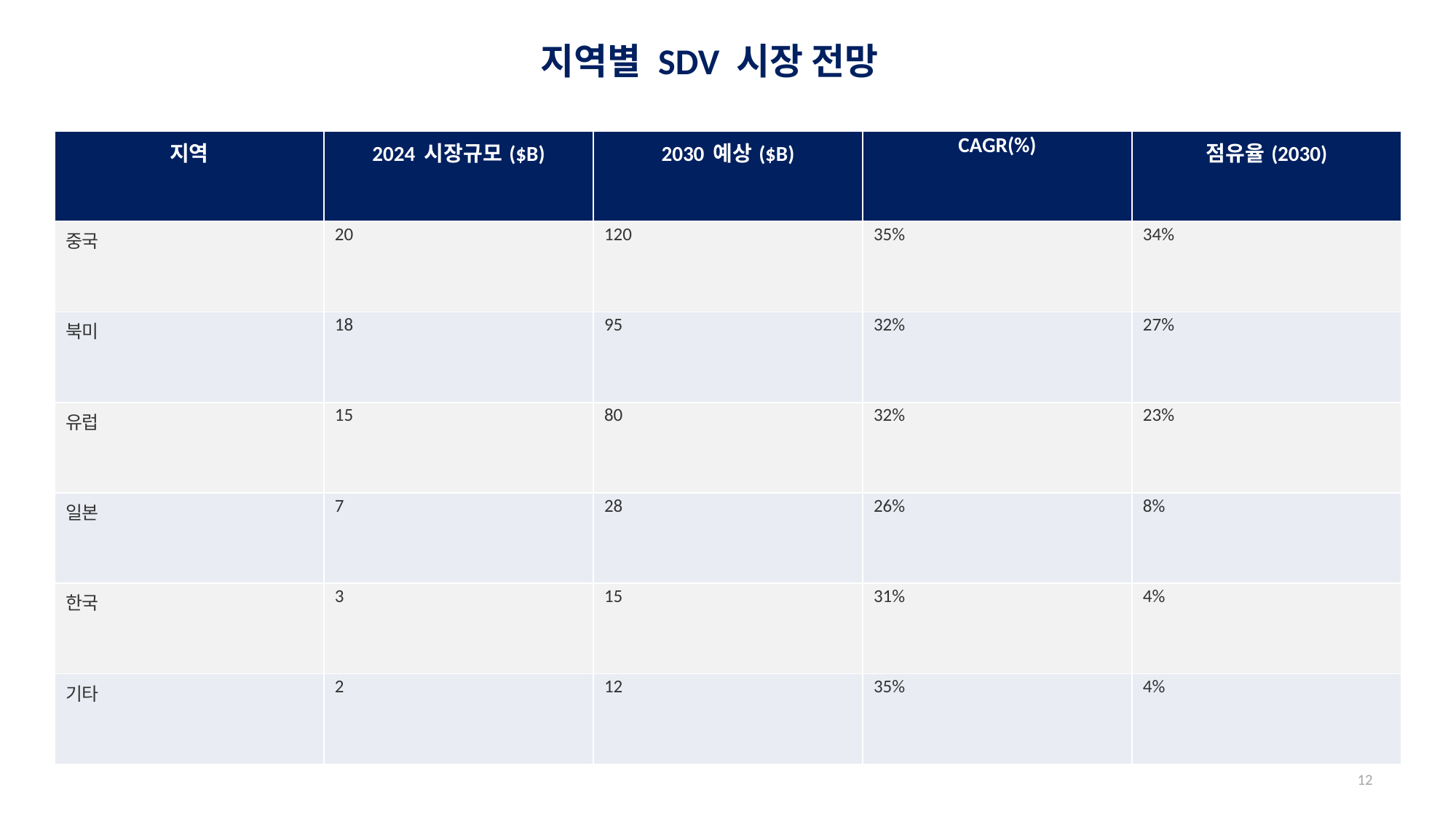

지역별 SDV 시장 전망
#
| 지역 | 2024 시장규모($B) | 2030 예상($B) | CAGR(%) | 점유율(2030) |
| --- | --- | --- | --- | --- |
| 중국 | 20 | 120 | 35% | 34% |
| 북미 | 18 | 95 | 32% | 27% |
| 유럽 | 15 | 80 | 32% | 23% |
| 일본 | 7 | 28 | 26% | 8% |
| 한국 | 3 | 15 | 31% | 4% |
| 기타 | 2 | 12 | 35% | 4% |
12